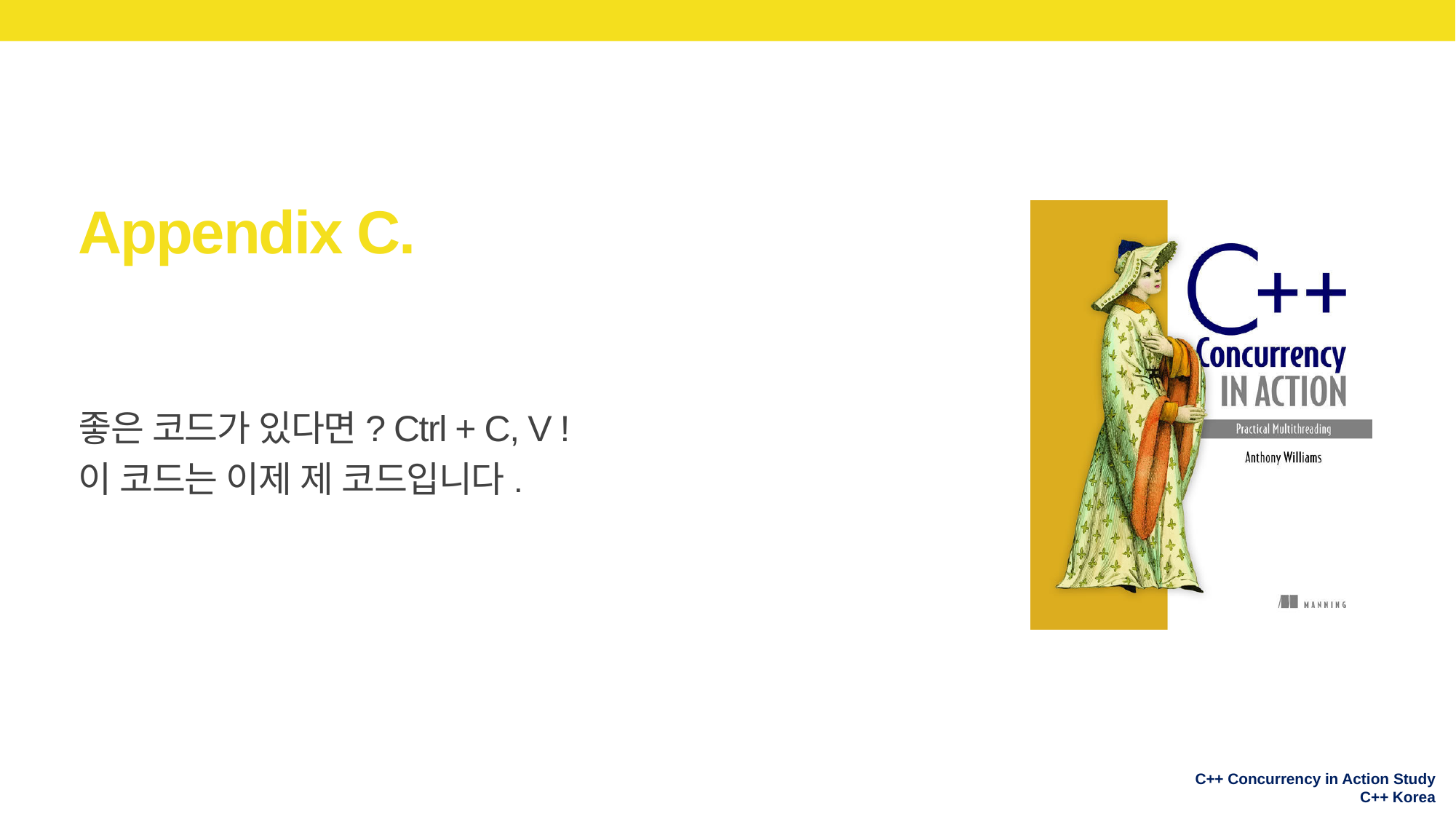

# Appendix C.
좋은 코드가 있다면? Ctrl + C, V !
이 코드는 이제 제 코드입니다.

https://github.com/CppKorea/CppConcurrencyInAction/tree/master/Examples/Appendix-C
79